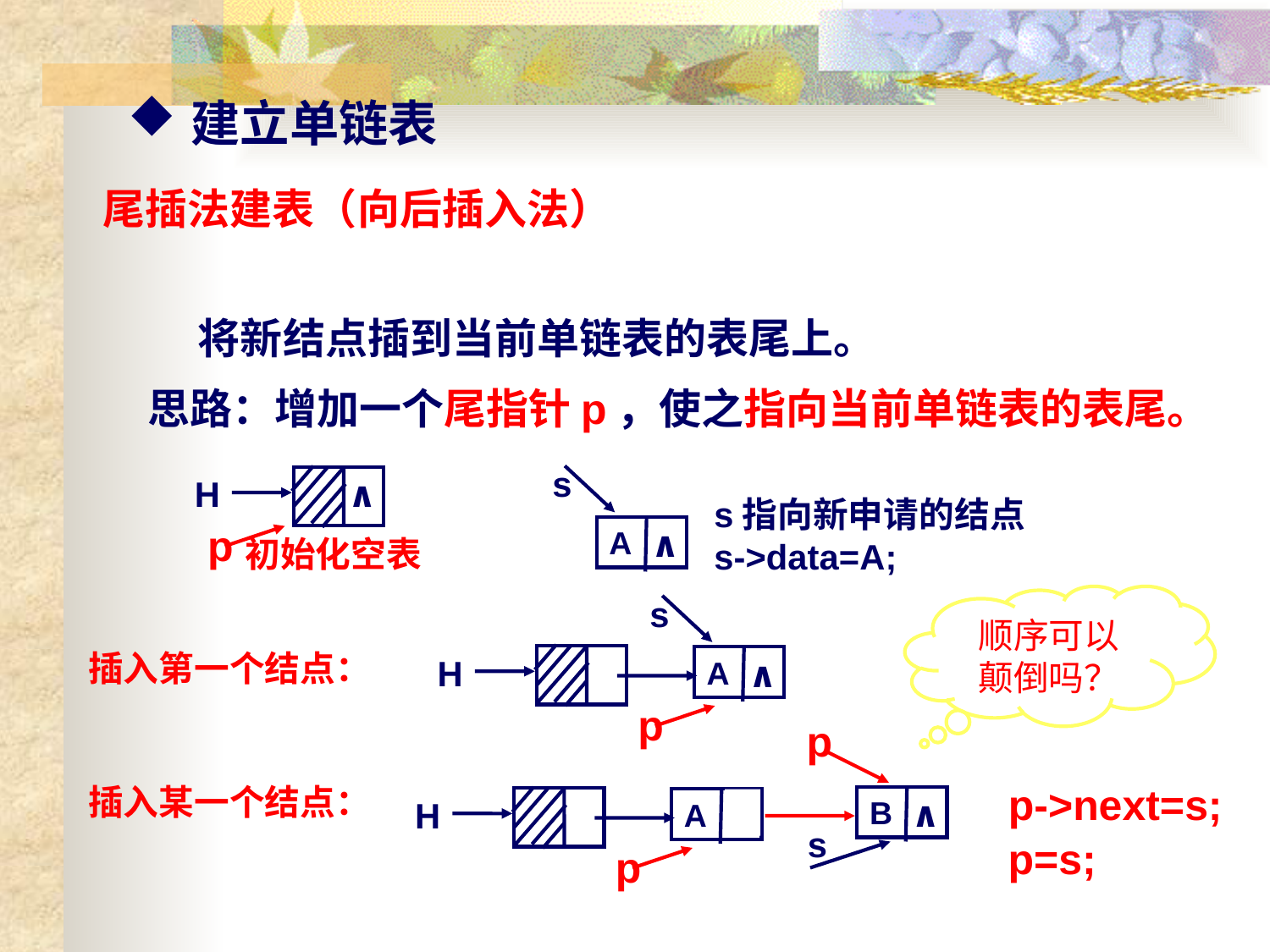

建立单链表
尾插法建表（向后插入法）
将新结点插到当前单链表的表尾上。
思路：增加一个尾指针p，使之指向当前单链表的表尾。
s

∧
A

H

∧

初始化空表
s指向新申请的结点
s->data=A;
p

s

∧
A

顺序可以
颠倒吗？
插入第一个结点：
H

∧

p

p

p->next=s;
插入某一个结点：
∧
B

s

H

∧

∧
A

p

7

p=s;